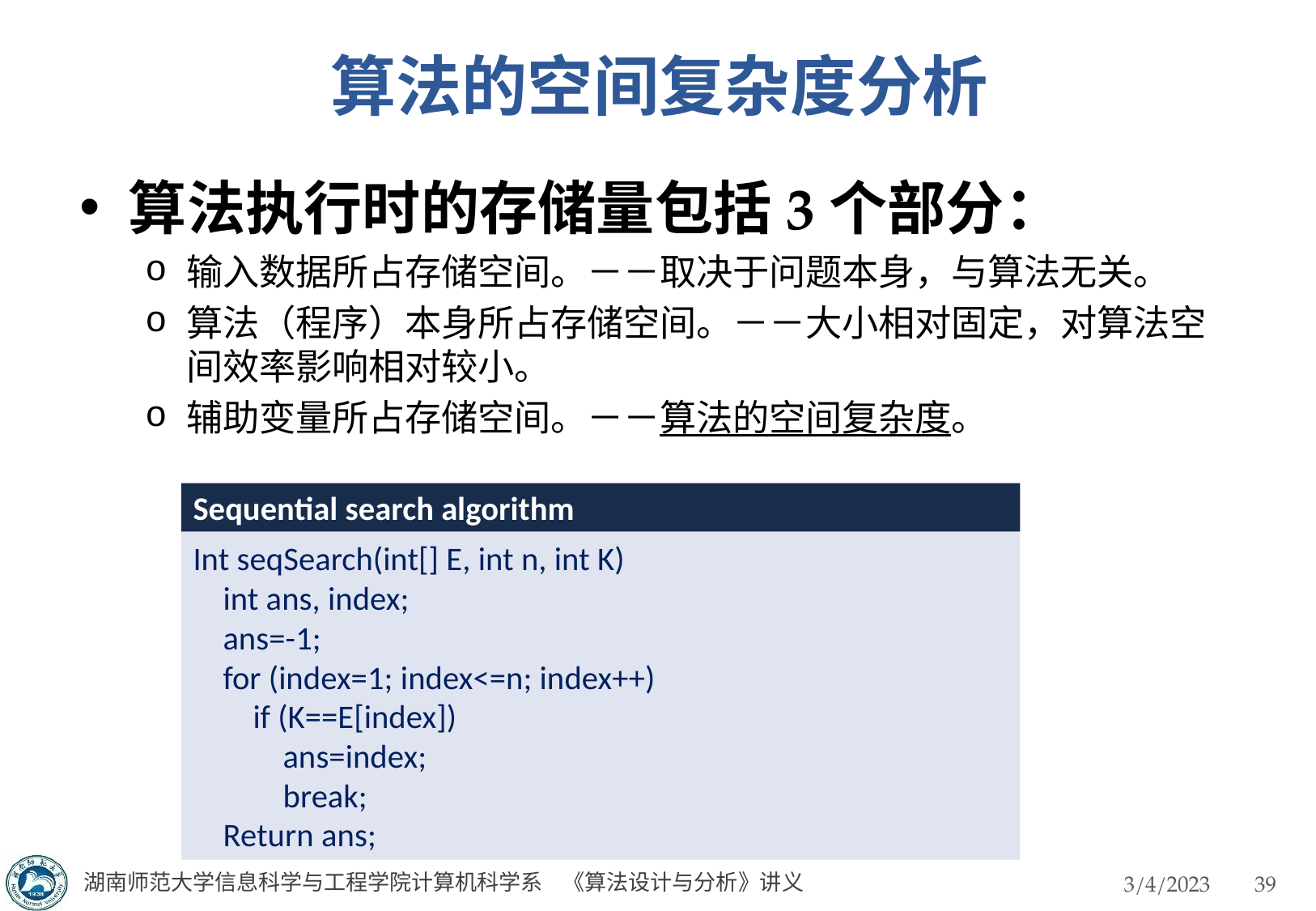

# 算法的空间复杂度分析
算法执行时的存储量包括3个部分：
输入数据所占存储空间。－－取决于问题本身，与算法无关。
算法（程序）本身所占存储空间。－－大小相对固定，对算法空间效率影响相对较小。
辅助变量所占存储空间。－－算法的空间复杂度。
Sequential search algorithm
Int seqSearch(int[] E, int n, int K)
    int ans, index;
    ans=-1;
    for (index=1; index<=n; index++)
        if (K==E[index])
            ans=index;
            break;
    Return ans;
湖南师范大学信息科学与工程学院计算机科学系   《算法设计与分析》讲义
3/4/2023
39